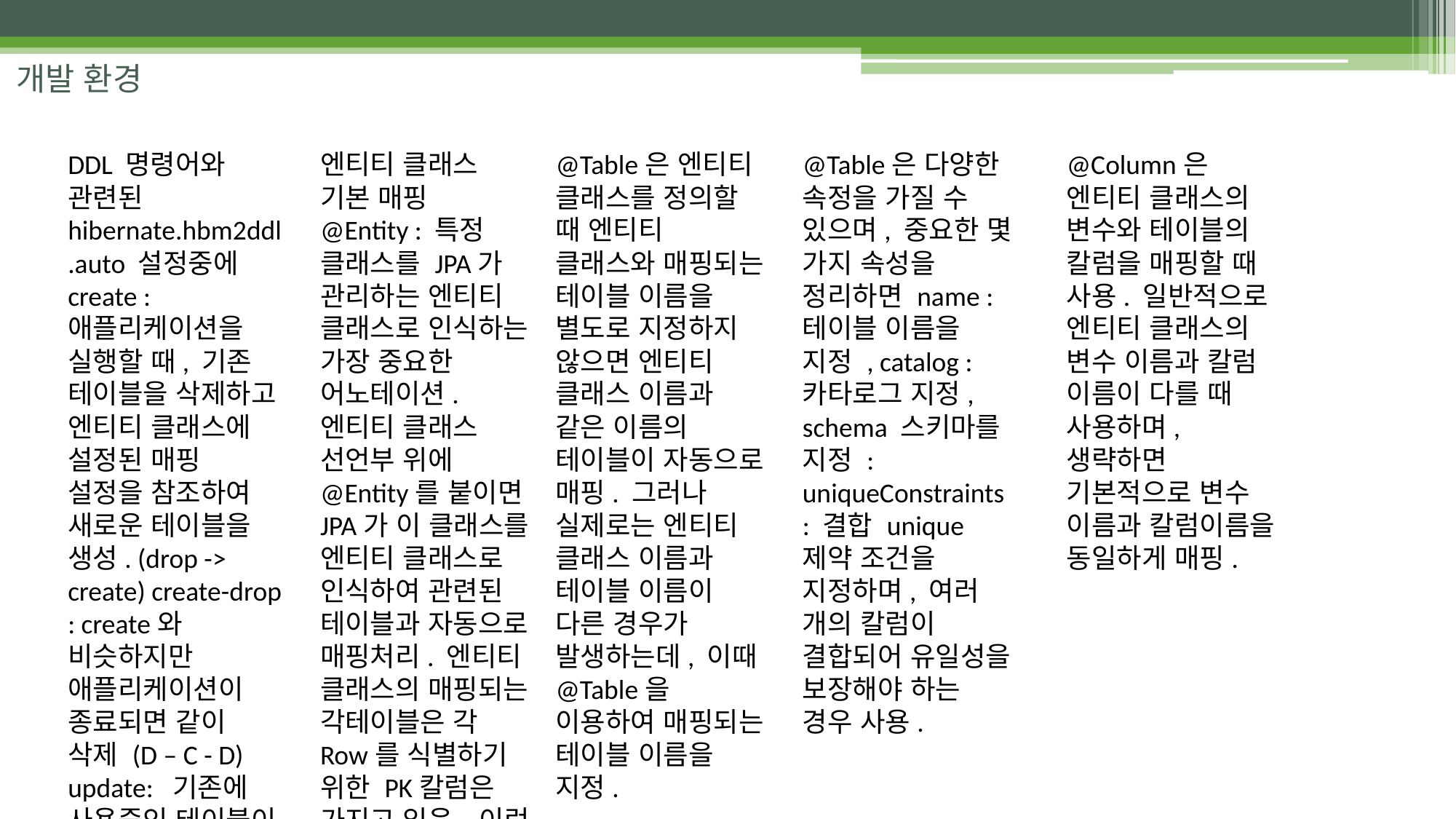

개발 환경
@Column은 엔티티 클래스의 변수와 테이블의 칼럼을 매핑할 때 사용. 일반적으로 엔티티 클래스의 변수 이름과 칼럼 이름이 다를 때 사용하며, 생략하면 기본적으로 변수 이름과 칼럼이름을 동일하게 매핑.
엔티티 클래스 기본 매핑
@Entity : 특정 클래스를 JPA가 관리하는 엔티티 클래스로 인식하는 가장 중요한 어노테이션. 엔티티 클래스 선언부 위에 @Entity를 붙이면 JPA가 이 클래스를 엔티티 클래스로 인식하여 관련된 테이블과 자동으로 매핑처리. 엔티티 클래스의 매핑되는 각테이블은 각 Row를 식별하기 위한 PK칼럼은 가지고 있음. 이런 테이블과 매핑되는 엔티티 클래스 역시 PK칼럼과 매필될 변수를 가지고 있어야하며, 이런 변수를 식별자 필드라고 함. 이 식별자 필드는 엔티티 클래스라면 무조건 가지고 있어야 하며 @Id를 이용하여 선언.
@Table은 엔티티 클래스를 정의할 때 엔티티 클래스와 매핑되는 테이블 이름을 별도로 지정하지 않으면 엔티티 클래스 이름과 같은 이름의 테이블이 자동으로 매핑. 그러나 실제로는 엔티티 클래스 이름과 테이블 이름이 다른 경우가 발생하는데, 이때 @Table을 이용하여 매핑되는 테이블 이름을 지정.
@Table은 다양한 속정을 가질 수 있으며, 중요한 몇 가지 속성을 정리하면 name : 테이블 이름을 지정 , catalog : 카타로그 지정, schema 스키마를 지정 : uniqueConstraints : 결합 unique 제약 조건을 지정하며, 여러 개의 칼럼이 결합되어 유일성을 보장해야 하는 경우 사용.
DDL 명령어와 관련된 hibernate.hbm2ddl.auto 설정중에 create : 애플리케이션을 실행할 때, 기존 테이블을 삭제하고 엔티티 클래스에 설정된 매핑 설정을 참조하여 새로운 테이블을 생성. (drop -> create) create-drop : create와 비슷하지만 애플리케이션이 종료되면 같이 삭제 (D – C - D)
update:  기존에 사용중인 테이블이 있으면 새 테이블을 생성하지 않고 재사용. 엔티티 클래스의 매핑 설정이 변경되면 변경된 내용만 반영 (Alter)